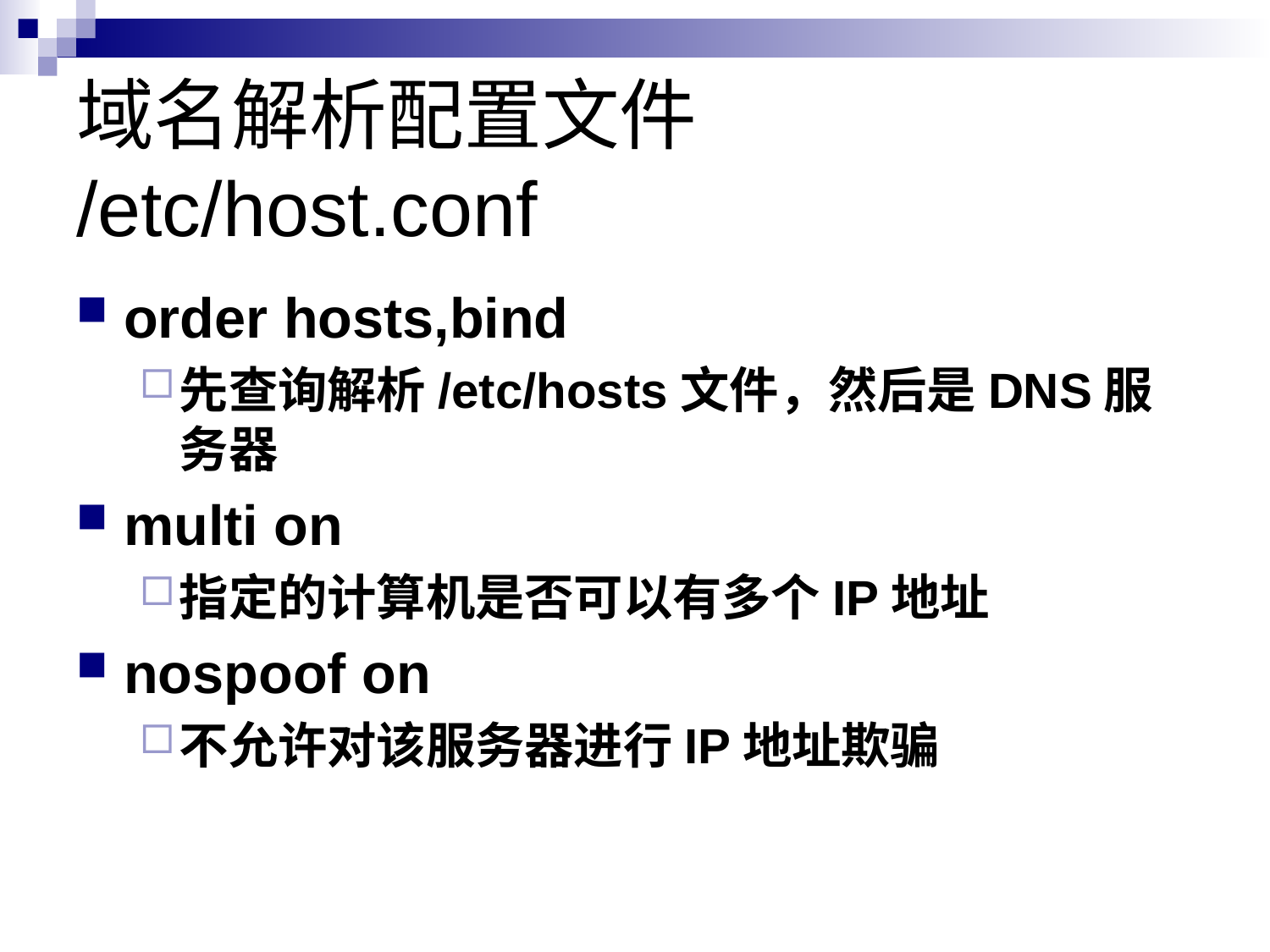

# 域名解析配置文件 /etc/host.conf
order hosts,bind
先查询解析/etc/hosts文件，然后是DNS服务器
multi on
指定的计算机是否可以有多个IP地址
nospoof on
不允许对该服务器进行IP地址欺骗